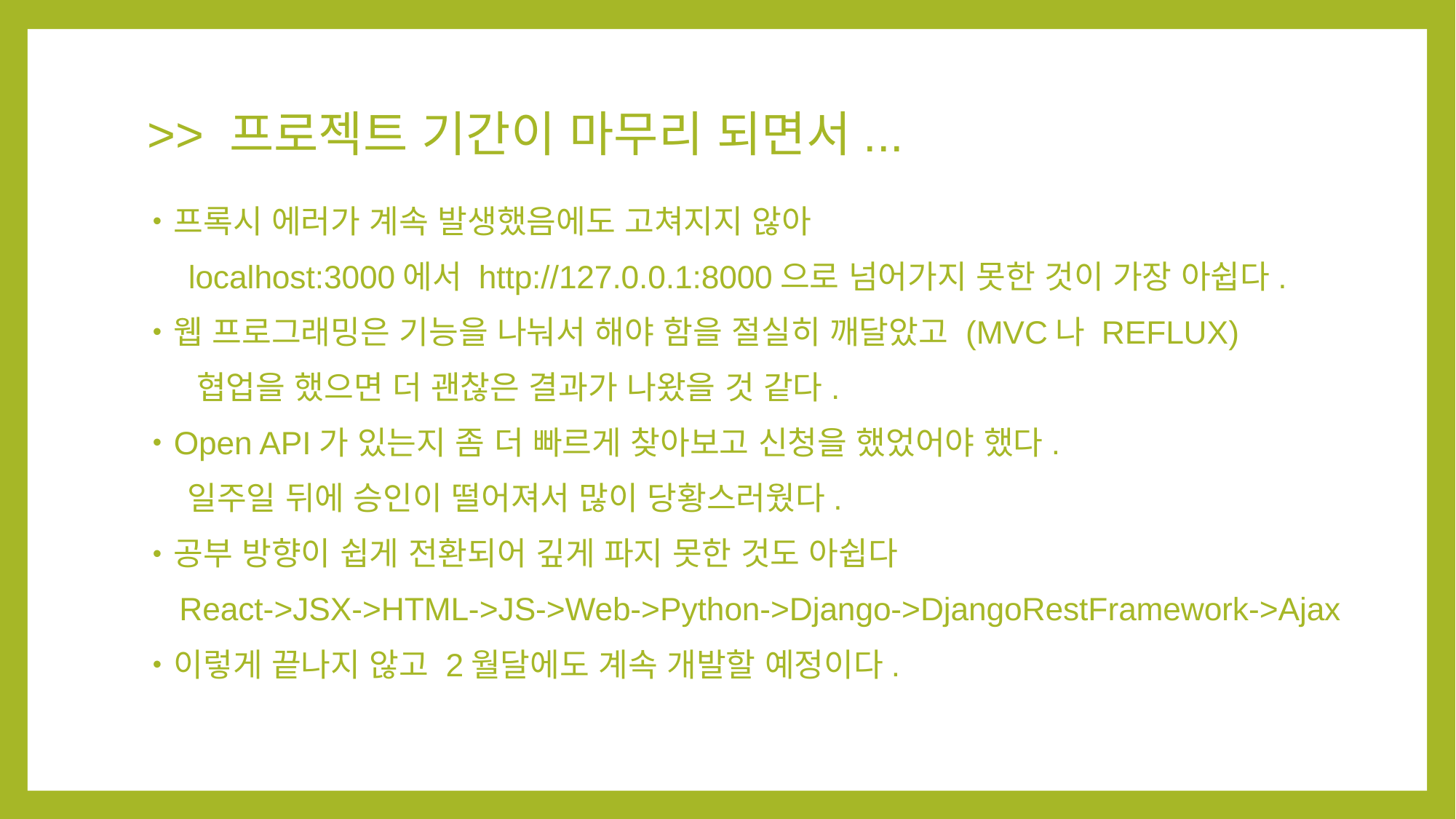

# >> 프로젝트 기간이 마무리 되면서...
프록시 에러가 계속 발생했음에도 고쳐지지 않아
    localhost:3000에서 http://127.0.0.1:8000으로 넘어가지 못한 것이 가장 아쉽다.
웹 프로그래밍은 기능을 나눠서 해야 함을 절실히 깨달았고 (MVC나 REFLUX)
    협업을 했으면 더 괜찮은 결과가 나왔을 것 같다.
Open API가 있는지 좀 더 빠르게 찾아보고 신청을 했었어야 했다.
   일주일 뒤에 승인이 떨어져서 많이 당황스러웠다.
공부 방향이 쉽게 전환되어 깊게 파지 못한 것도 아쉽다
   React->JSX->HTML->JS->Web->Python->Django->DjangoRestFramework->Ajax
이렇게 끝나지 않고 2월달에도 계속 개발할 예정이다.